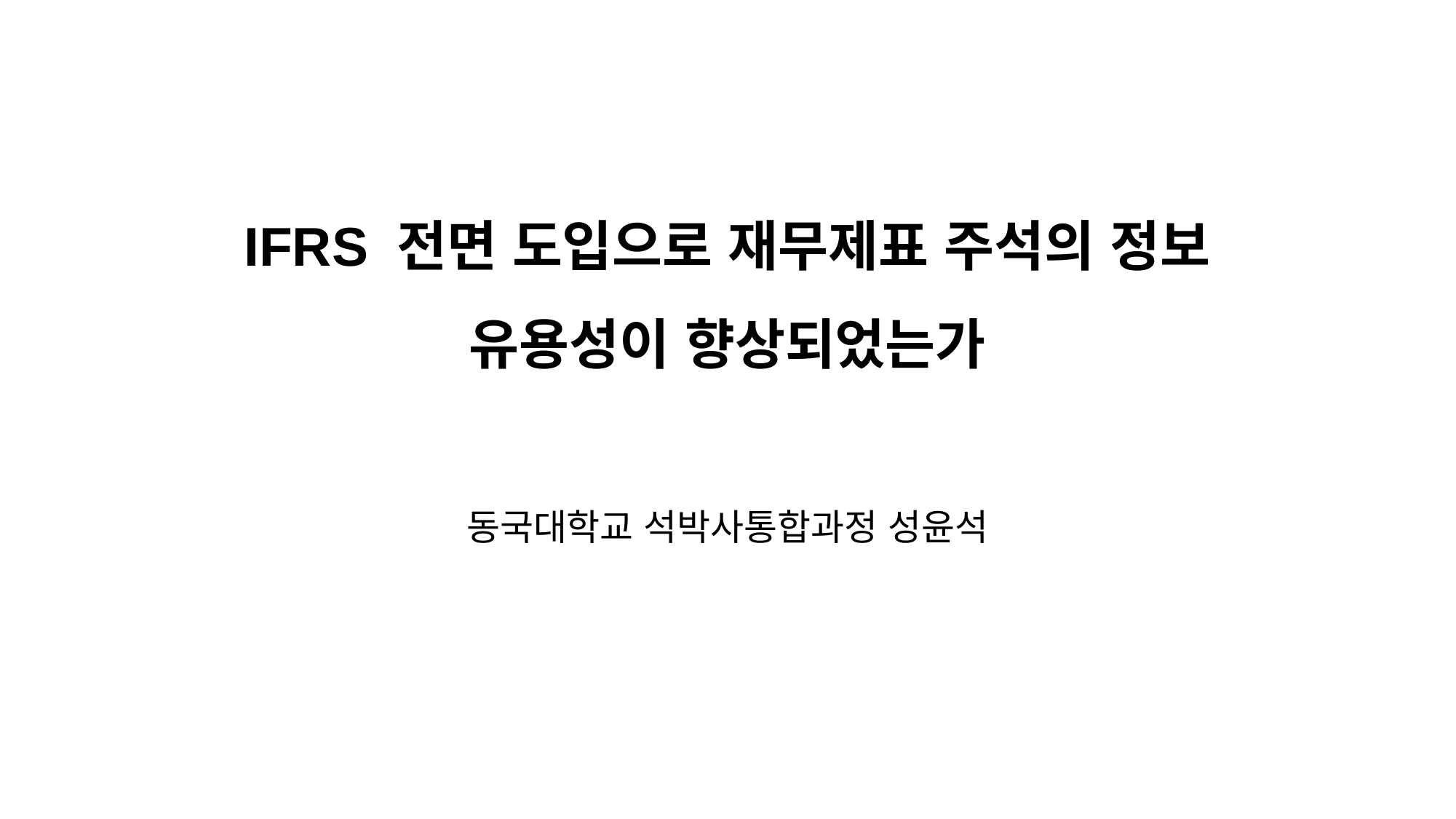

# IFRS 전면 도입으로 재무제표 주석의 정보 유용성이 향상되었는가
동국대학교 석박사통합과정 성윤석